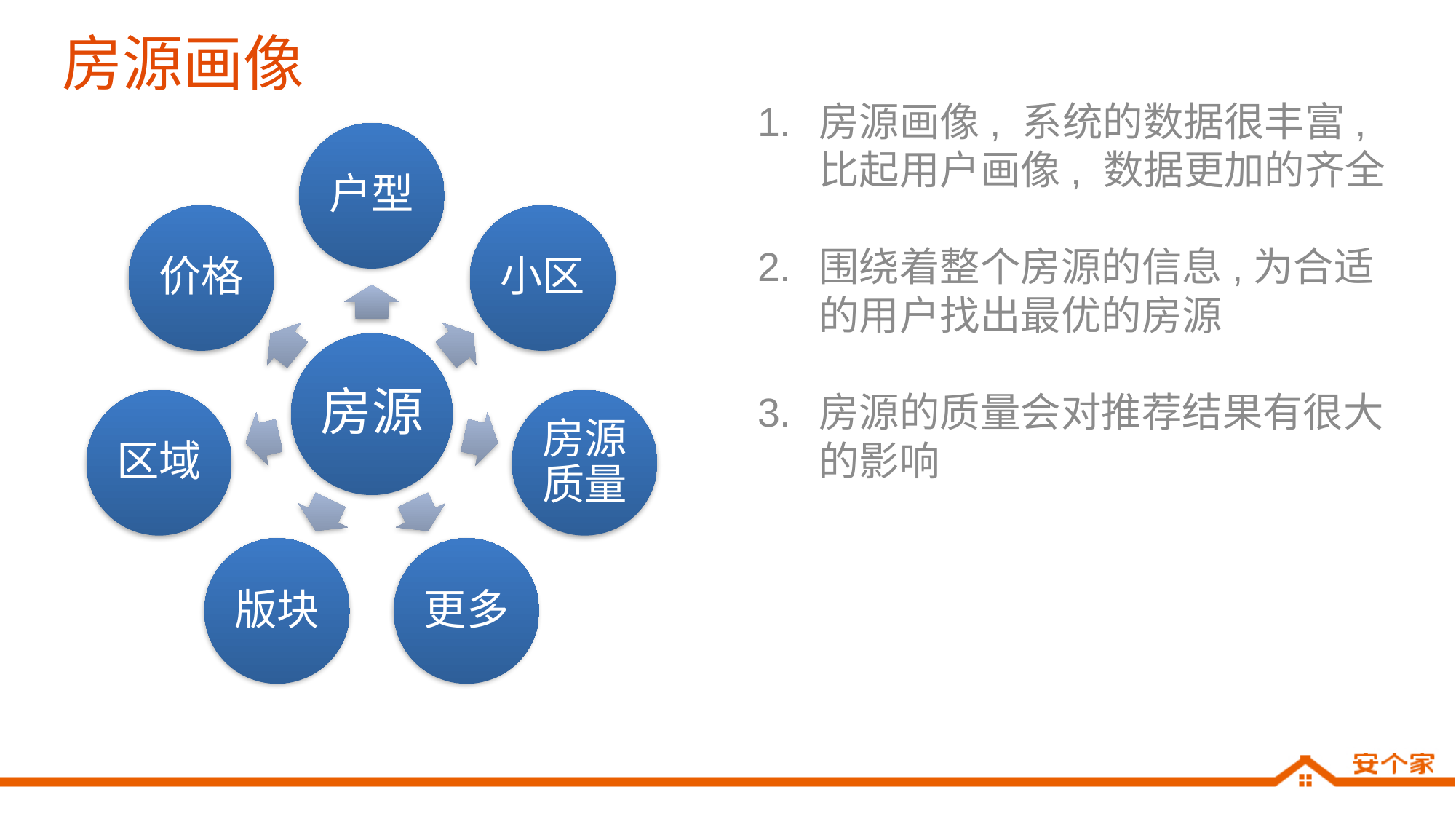

# 房源画像
房源画像, 系统的数据很丰富, 比起用户画像, 数据更加的齐全

围绕着整个房源的信息,为合适的用户找出最优的房源

房源的质量会对推荐结果有很大的影响
房源

户型

小区

房源质量

更多

版块

区域

价格